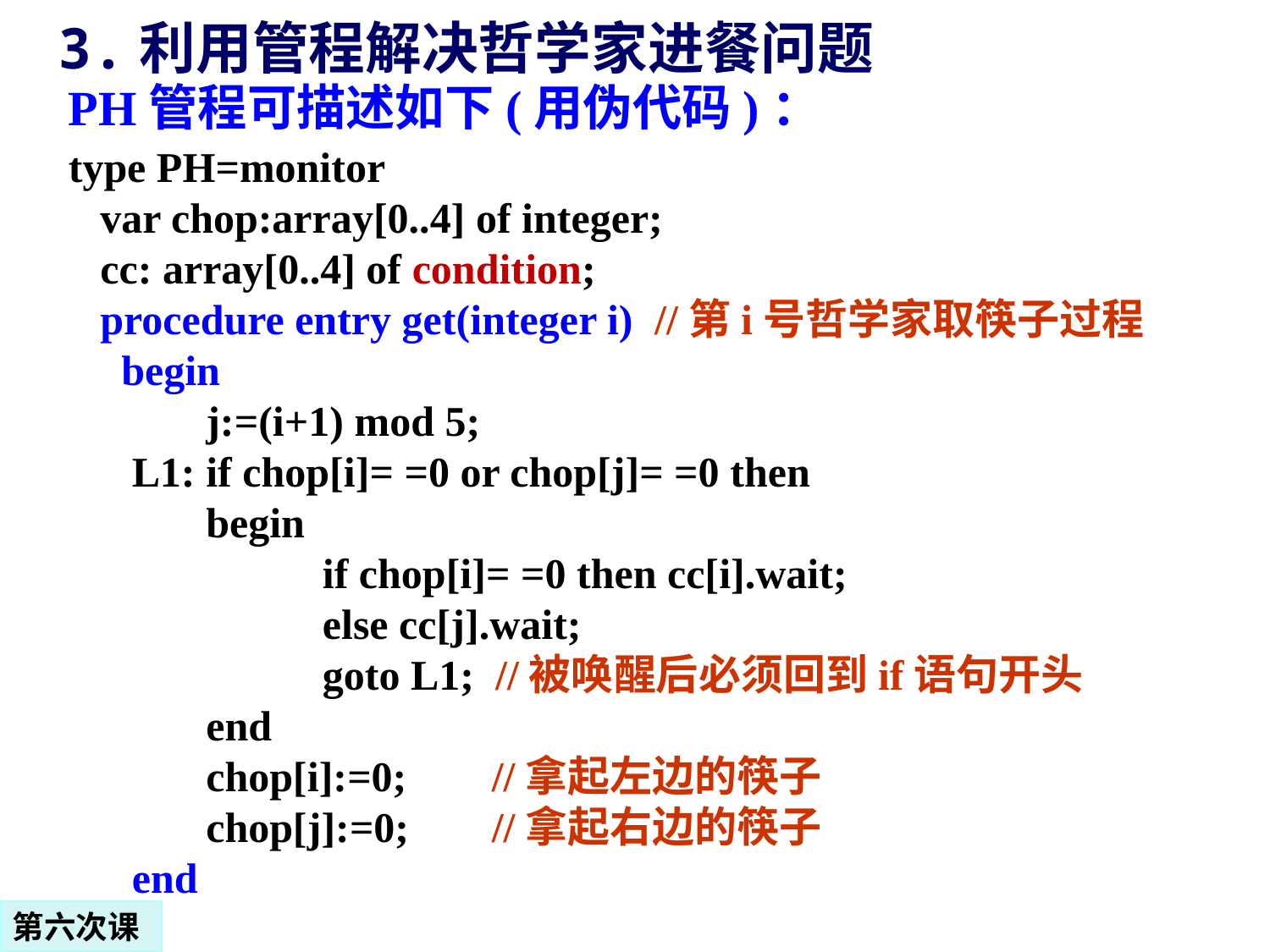

3.利用管程解决哲学家进餐问题
PH管程可描述如下(用伪代码)：
type PH=monitor
   var chop:array[0..4] of integer;
   cc: array[0..4] of condition;
   procedure entry get(integer i)  //第i号哲学家取筷子过程
     begin
             j:=(i+1) mod 5;
      L1: if chop[i]= =0 or chop[j]= =0 then
	 begin
		if chop[i]= =0 then cc[i].wait;
		else cc[j].wait;
		goto L1;  //被唤醒后必须回到if语句开头
	 end
	 chop[i]:=0;	    //拿起左边的筷子
	 chop[j]:=0; 	    //拿起右边的筷子
      end
147
第六次课